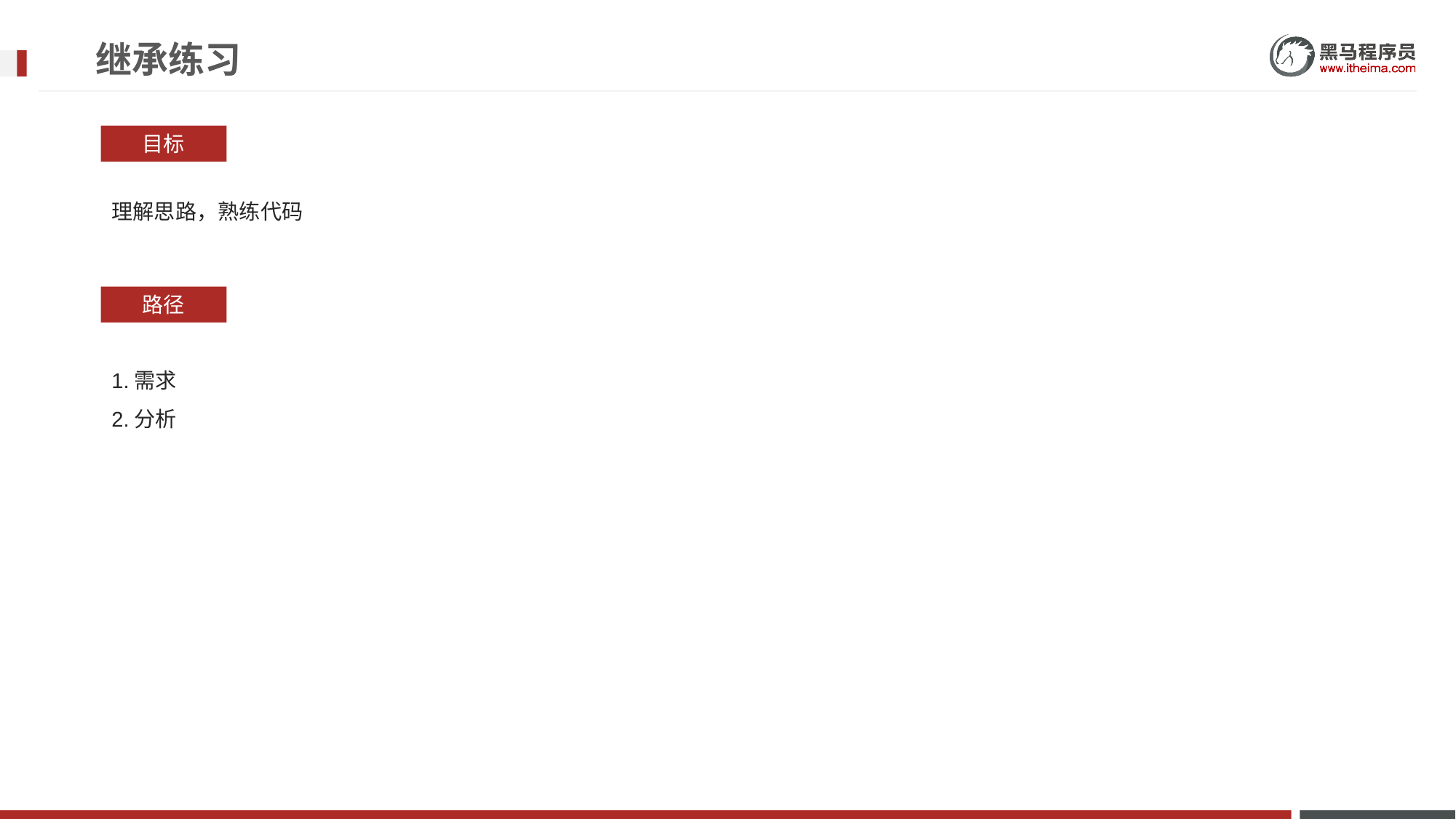

# 继承练习
目标
理解思路，熟练代码
路径
1.需求
2.分析